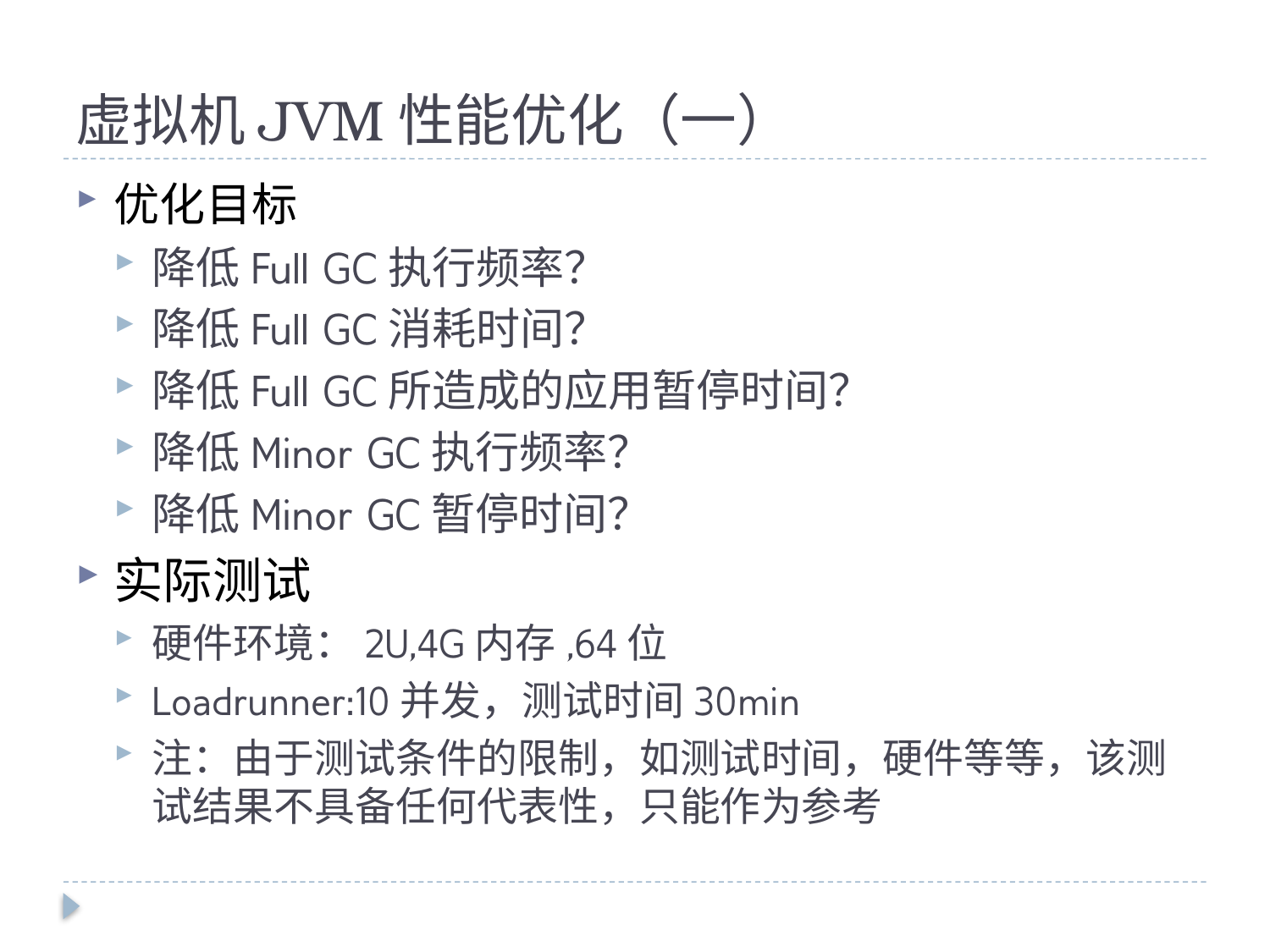

# 虚拟机JVM性能优化（一）
优化目标
降低Full GC执行频率？
降低Full GC消耗时间？
降低Full GC所造成的应用暂停时间？
降低Minor GC执行频率？
降低Minor GC暂停时间？
实际测试
硬件环境：2U,4G内存,64位
Loadrunner:10并发，测试时间30min
注：由于测试条件的限制，如测试时间，硬件等等，该测试结果不具备任何代表性，只能作为参考